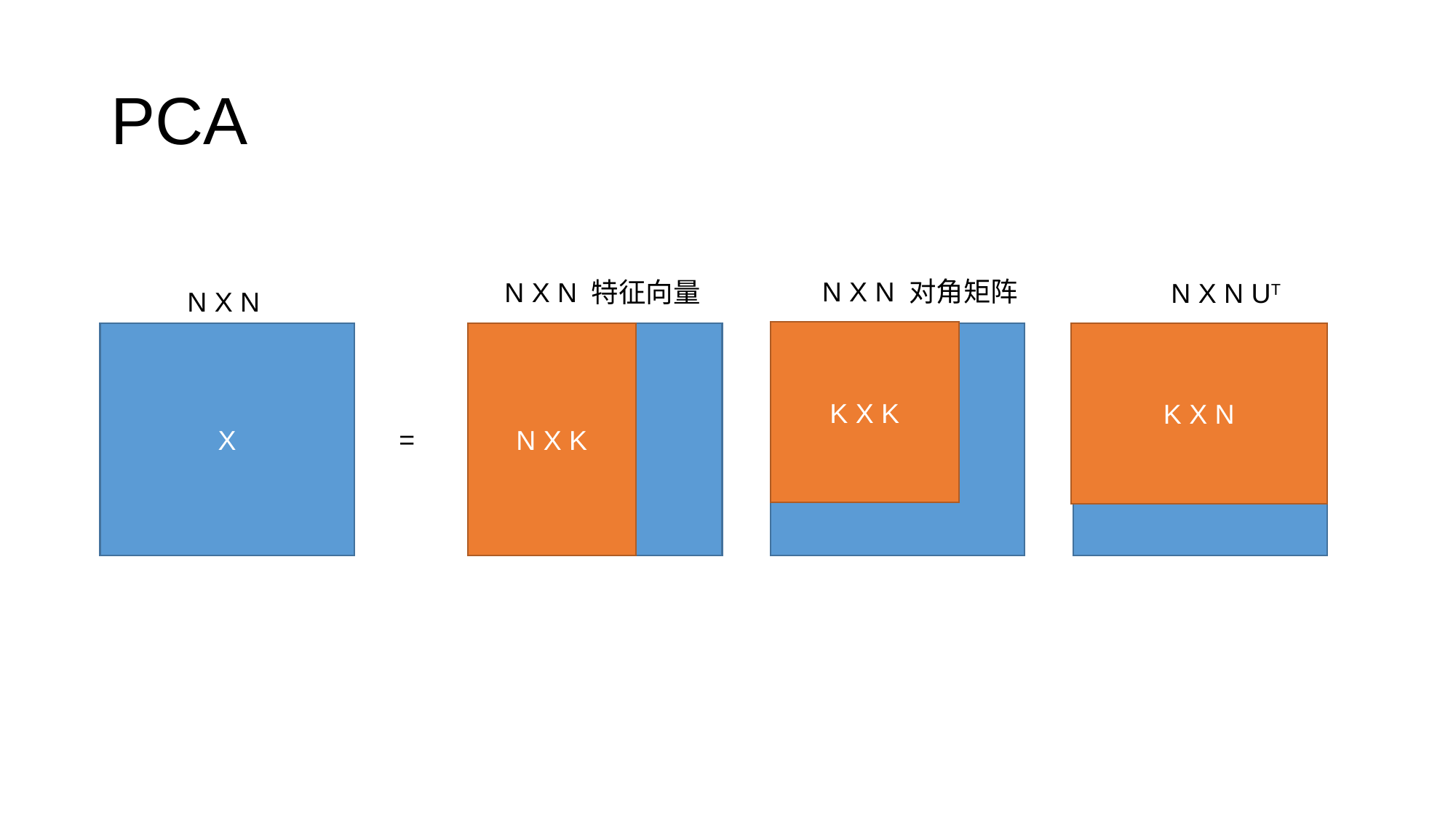

# PCA

N X N 对角矩阵
N X N 特征向量
N X N UT
N X N
K X K
K X N
X
U
N X K
T
V
=